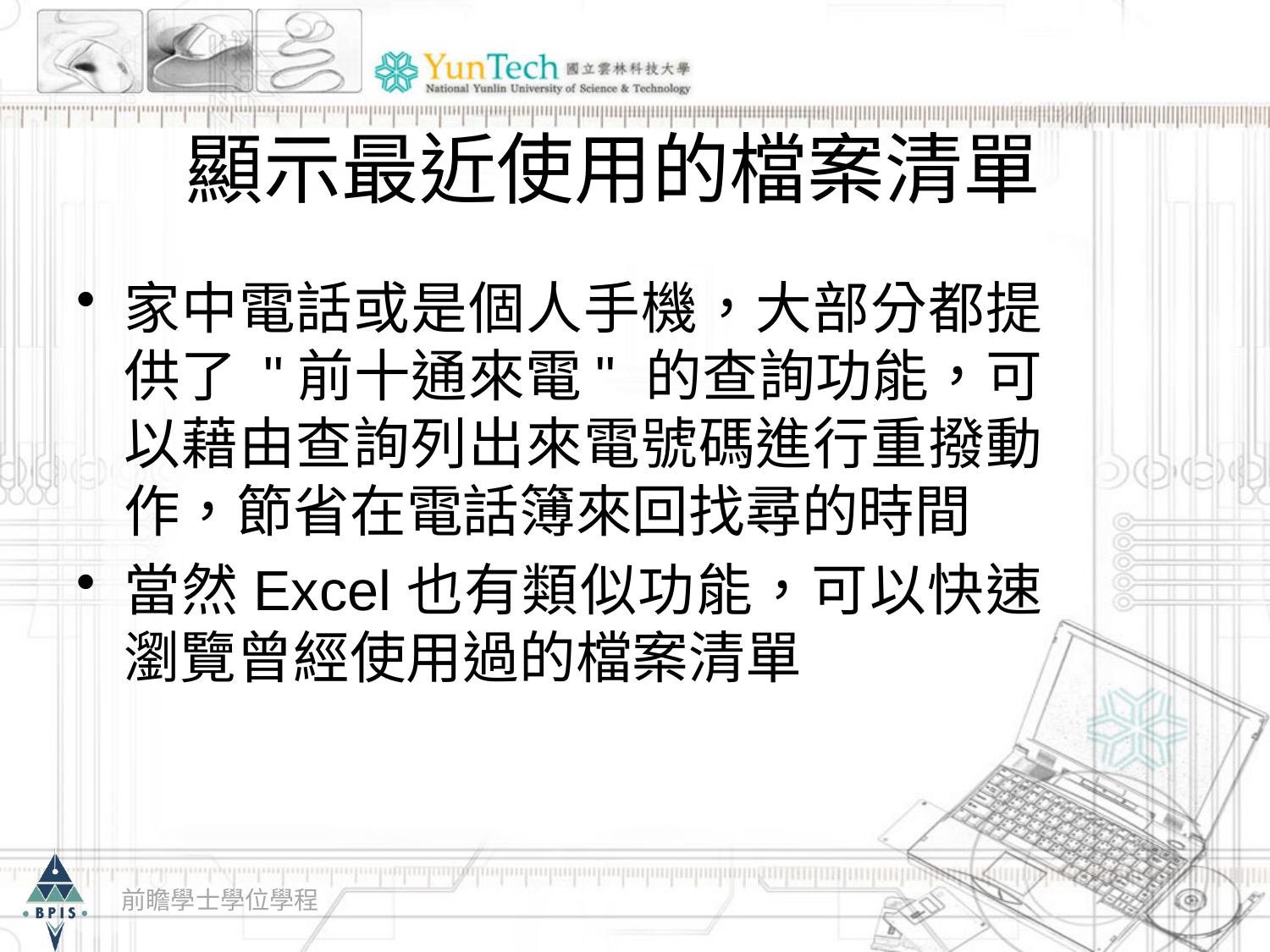

# 顯示最近使用的檔案清單
家中電話或是個人手機，大部分都提供了 "前十通來電" 的查詢功能，可以藉由查詢列出來電號碼進行重撥動作，節省在電話簿來回找尋的時間
當然Excel也有類似功能，可以快速瀏覽曾經使用過的檔案清單